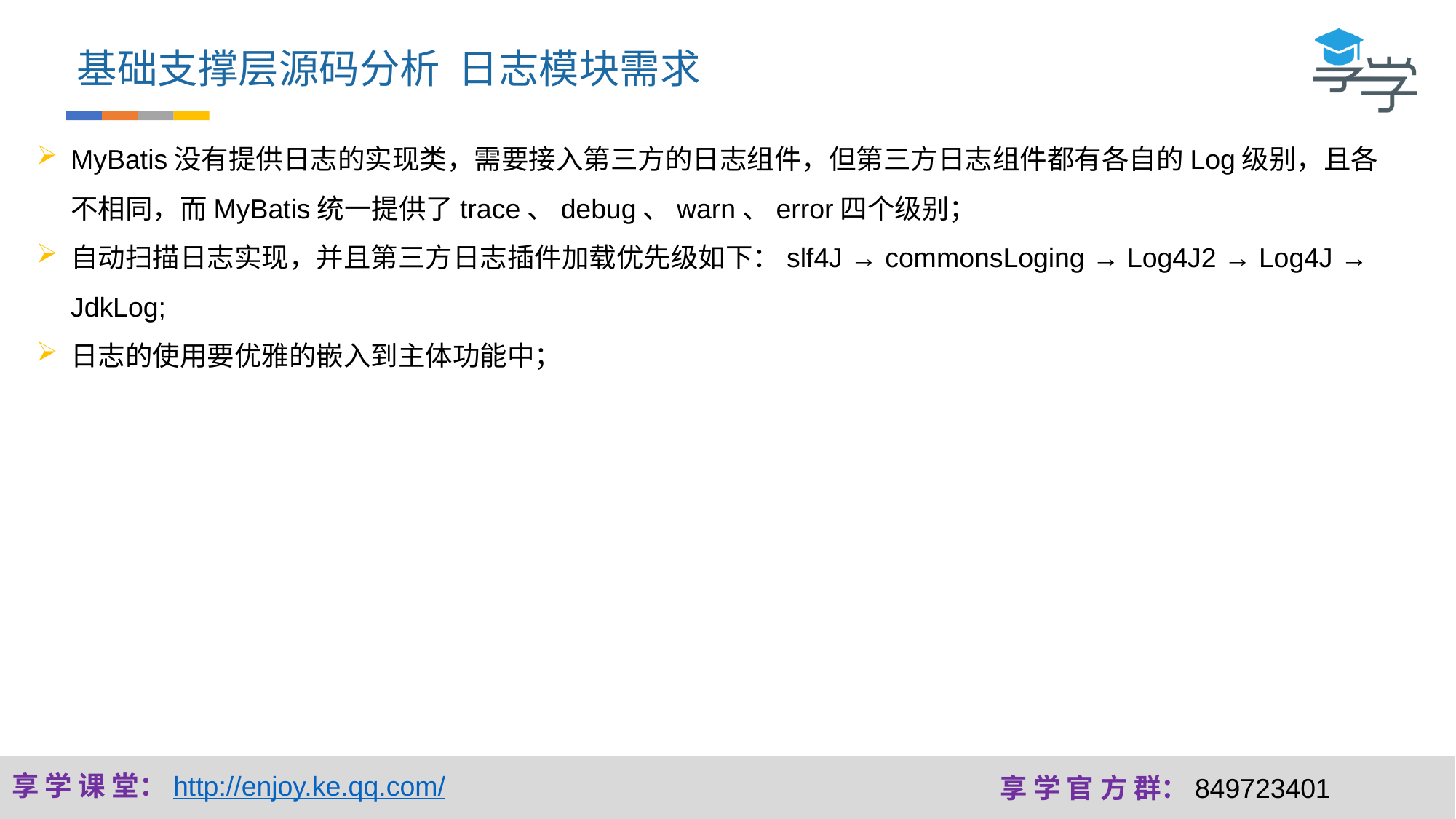

基础支撑层源码分析  日志模块需求

MyBatis没有提供日志的实现类，需要接入第三方的日志组件，但第三方日志组件都有各自的Log级别，且各不相同，而MyBatis统一提供了trace、debug、warn、error四个级别；
自动扫描日志实现，并且第三方日志插件加载优先级如下：slf4J → commonsLoging → Log4J2 → Log4J → JdkLog;
日志的使用要优雅的嵌入到主体功能中；